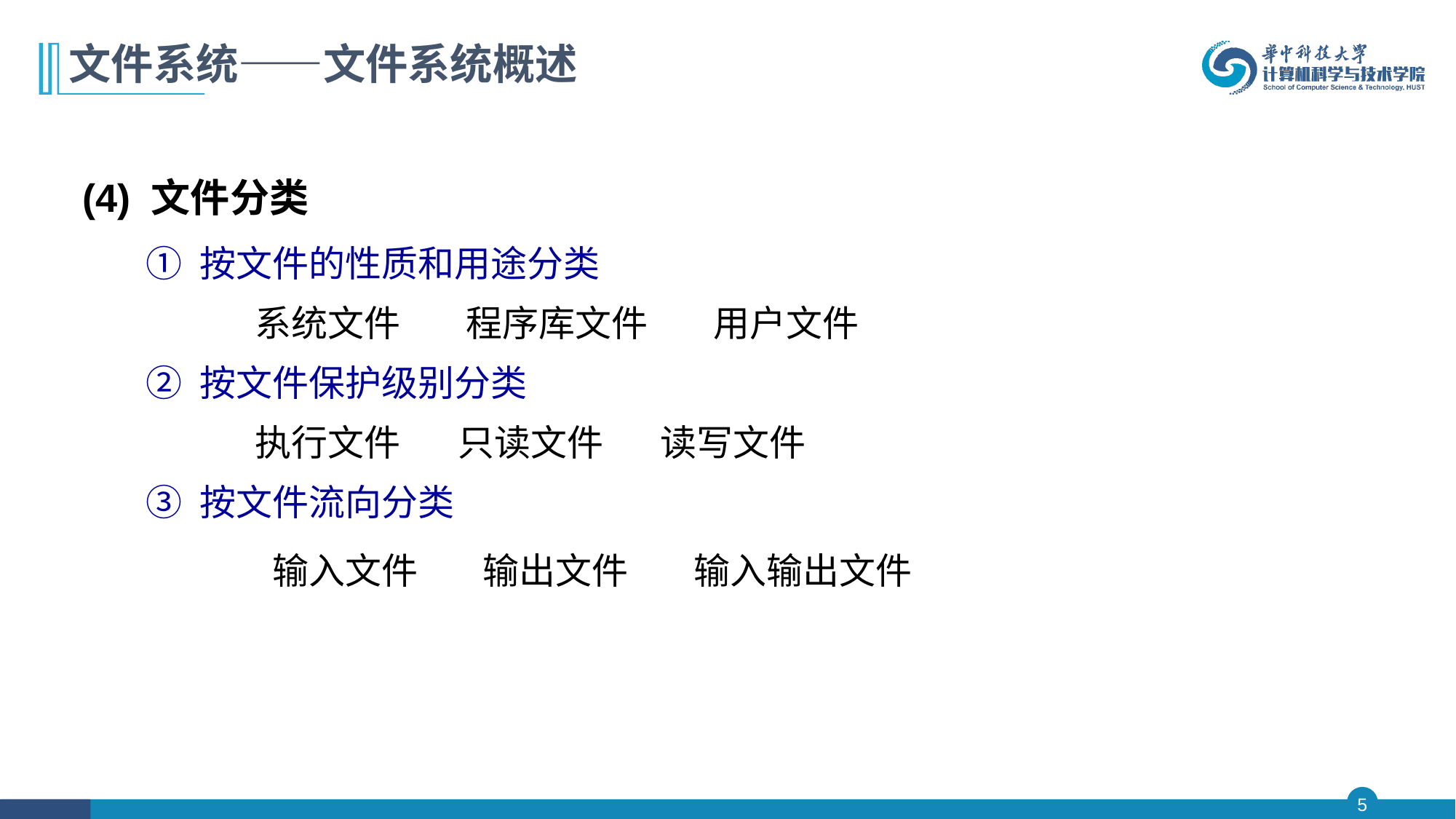

# 文件系统——文件系统概述
(4) 文件分类
	① 按文件的性质和用途分类
       		系统文件        程序库文件        用户文件
	② 按文件保护级别分类
      		执行文件       只读文件       读写文件
	③ 按文件流向分类
     		 输入文件        输出文件        输入输出文件